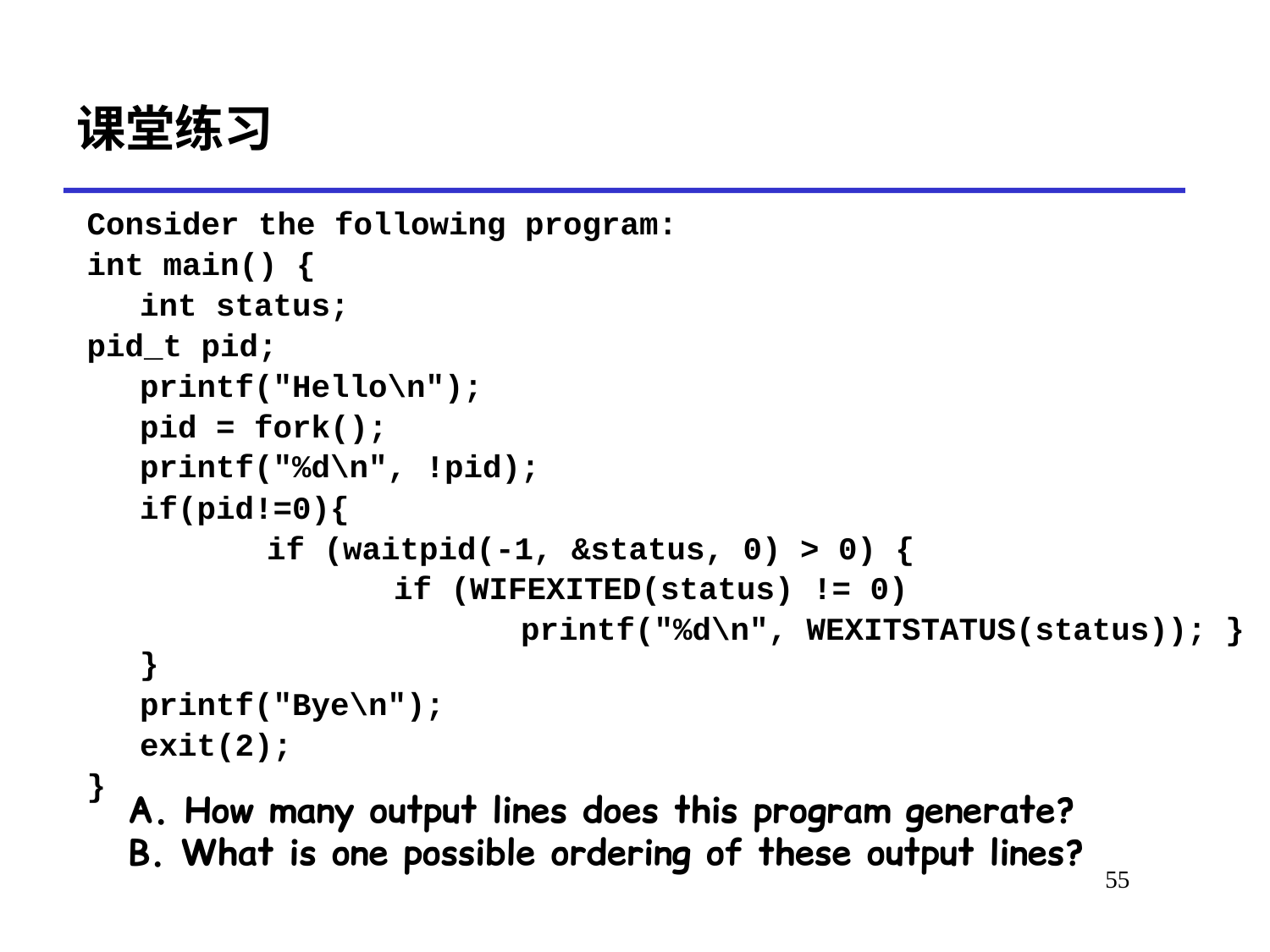

# 课堂练习
Consider the following program:
int main() {
	int status;
pid_t pid;
	printf("Hello\n");
	pid = fork();
	printf("%d\n", !pid);
	if(pid!=0){
		if (waitpid(-1, &status, 0) > 0) {
			if (WIFEXITED(status) != 0)
				printf("%d\n", WEXITSTATUS(status)); } }
	printf("Bye\n");
	exit(2);
}

A. How many output lines does this program generate?
B. What is one possible ordering of these output lines?
55